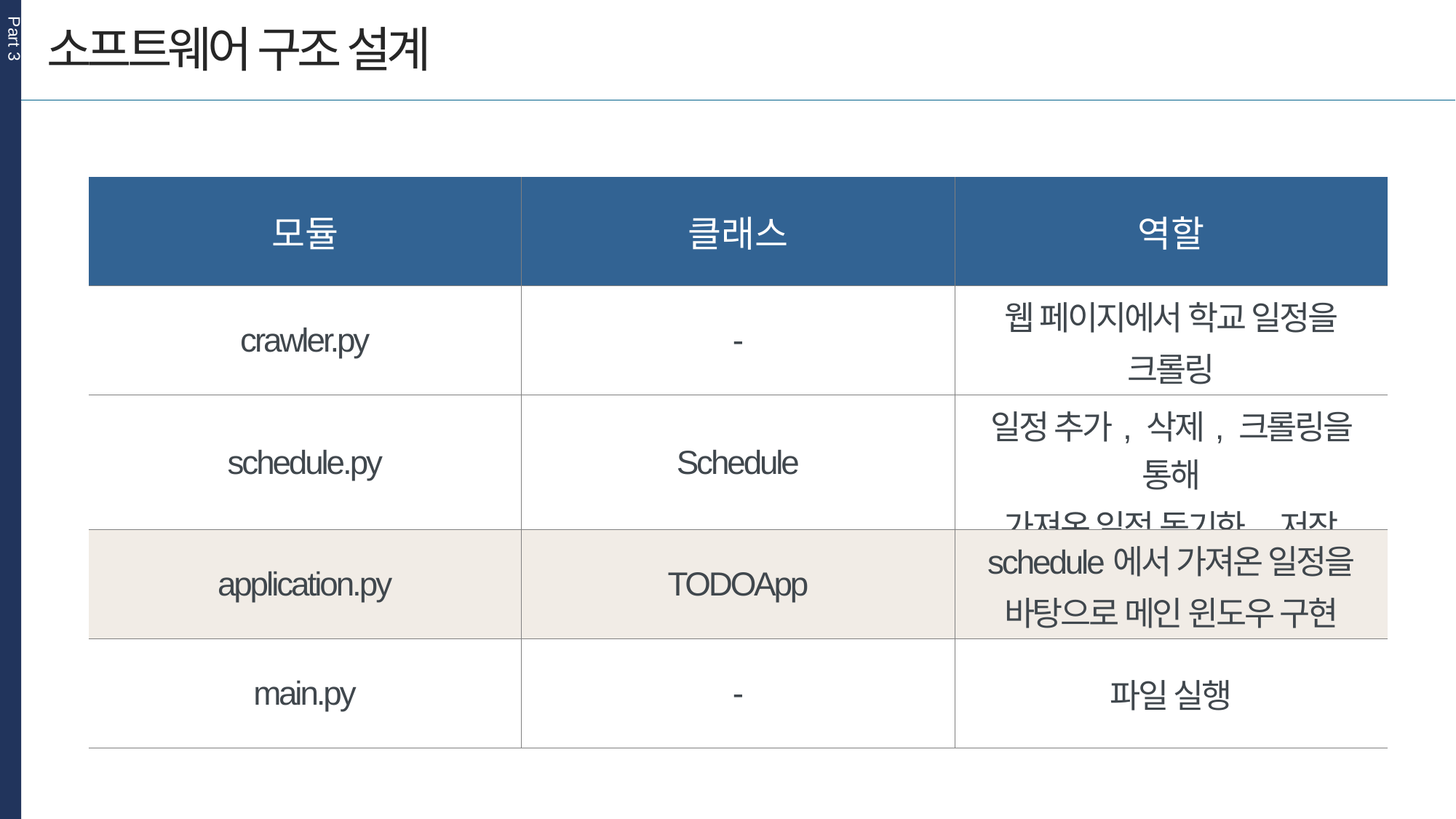

Part 3
소프트웨어 구조 설계
| 모듈 | 클래스 | 역할 |
| --- | --- | --- |
| crawler.py | - | 웹 페이지에서 학교 일정을 크롤링 |
| schedule.py | Schedule | 일정 추가, 삭제, 크롤링을 통해 가져온 일정 동기화, 저장 |
| application.py | TODOApp | schedule에서 가져온 일정을 바탕으로 메인 윈도우 구현 |
| main.py | - | 파일 실행 |